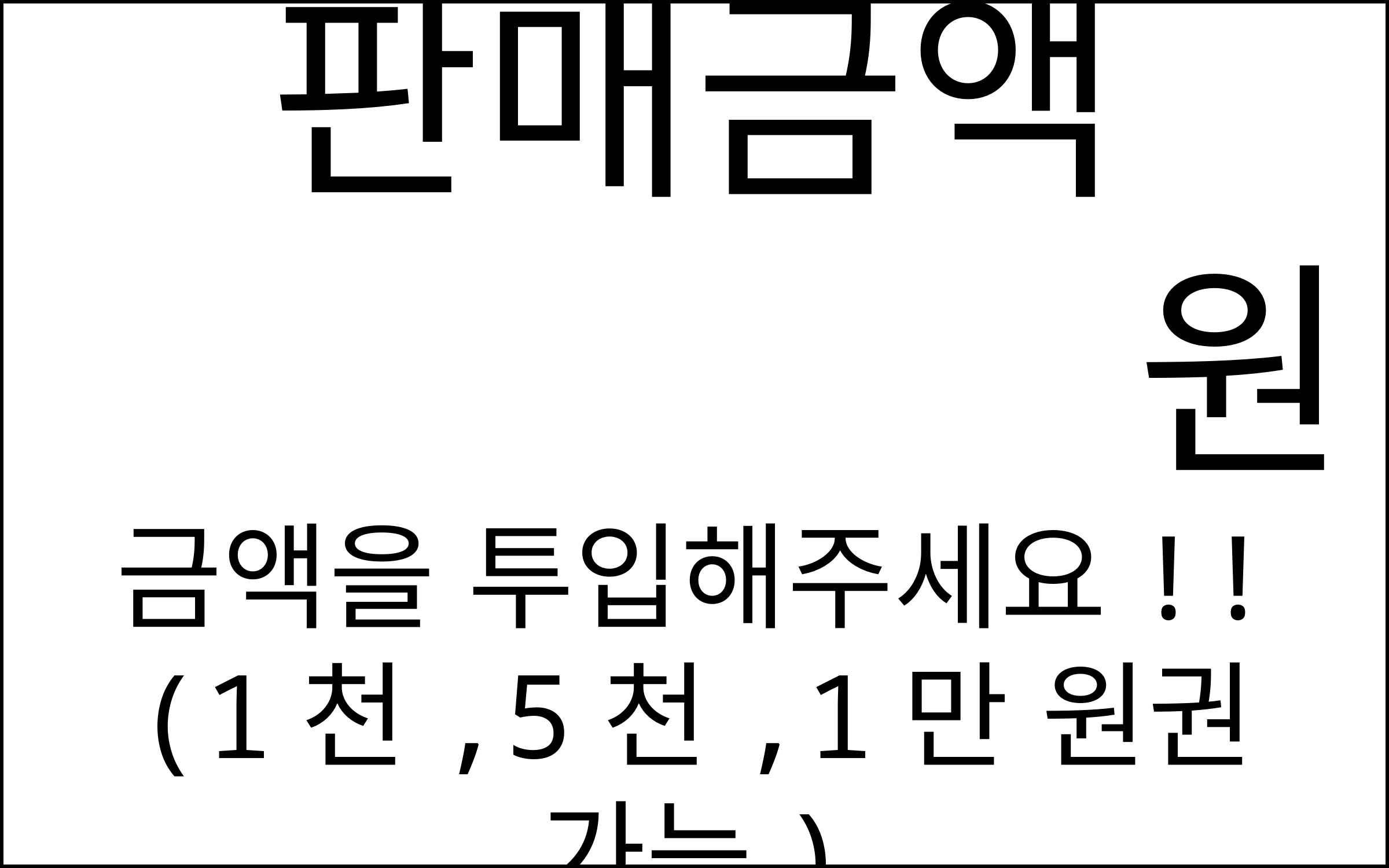

판매금액
원
금액을 투입해주세요!!
(1천,5천,1만 원권 가능)